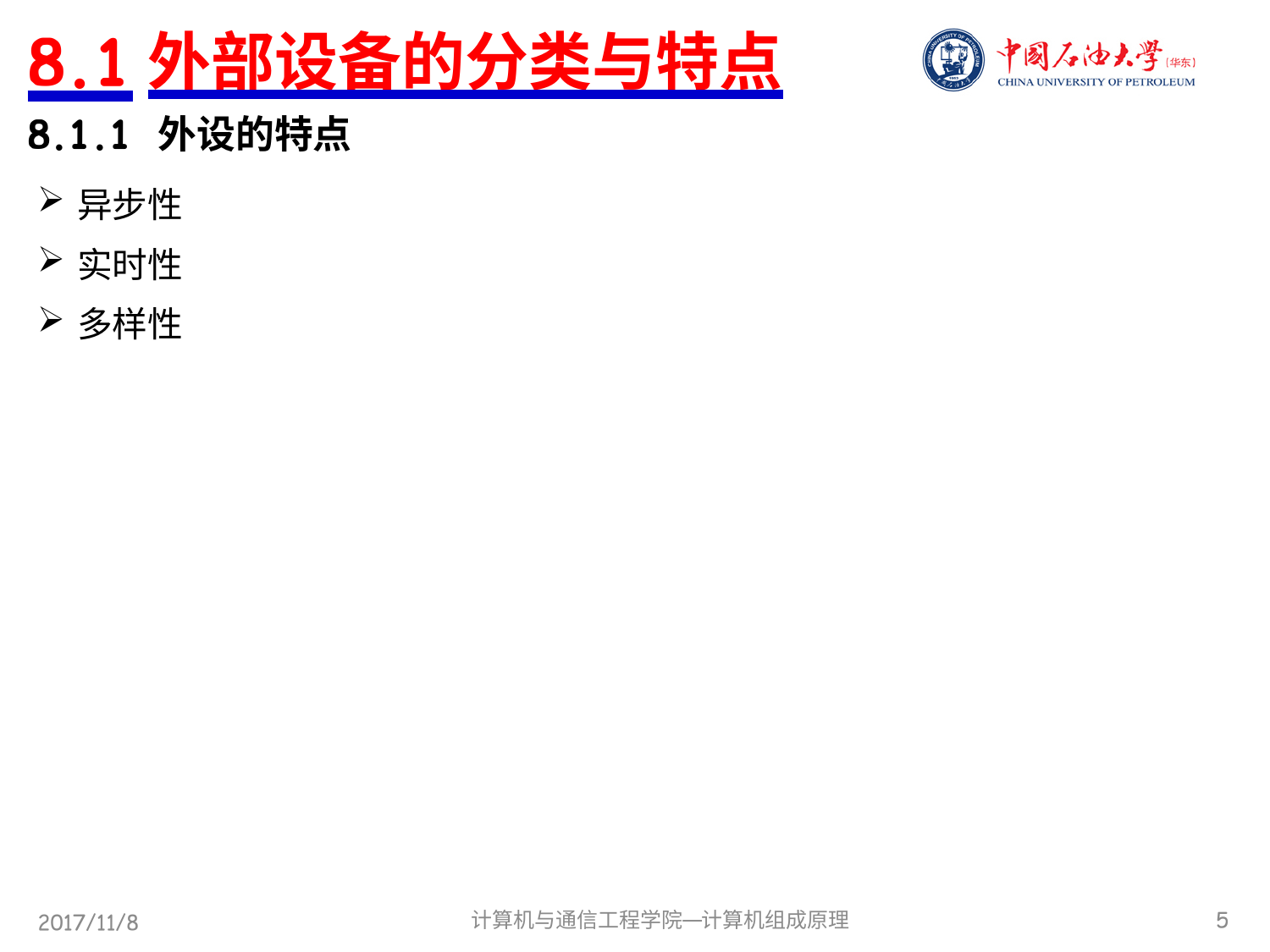

# 8.1外部设备的分类与特点
8.1.1 外设的特点
异步性
实时性
多样性
计算机与通信工程学院—计算机组成原理
5
2017/11/8